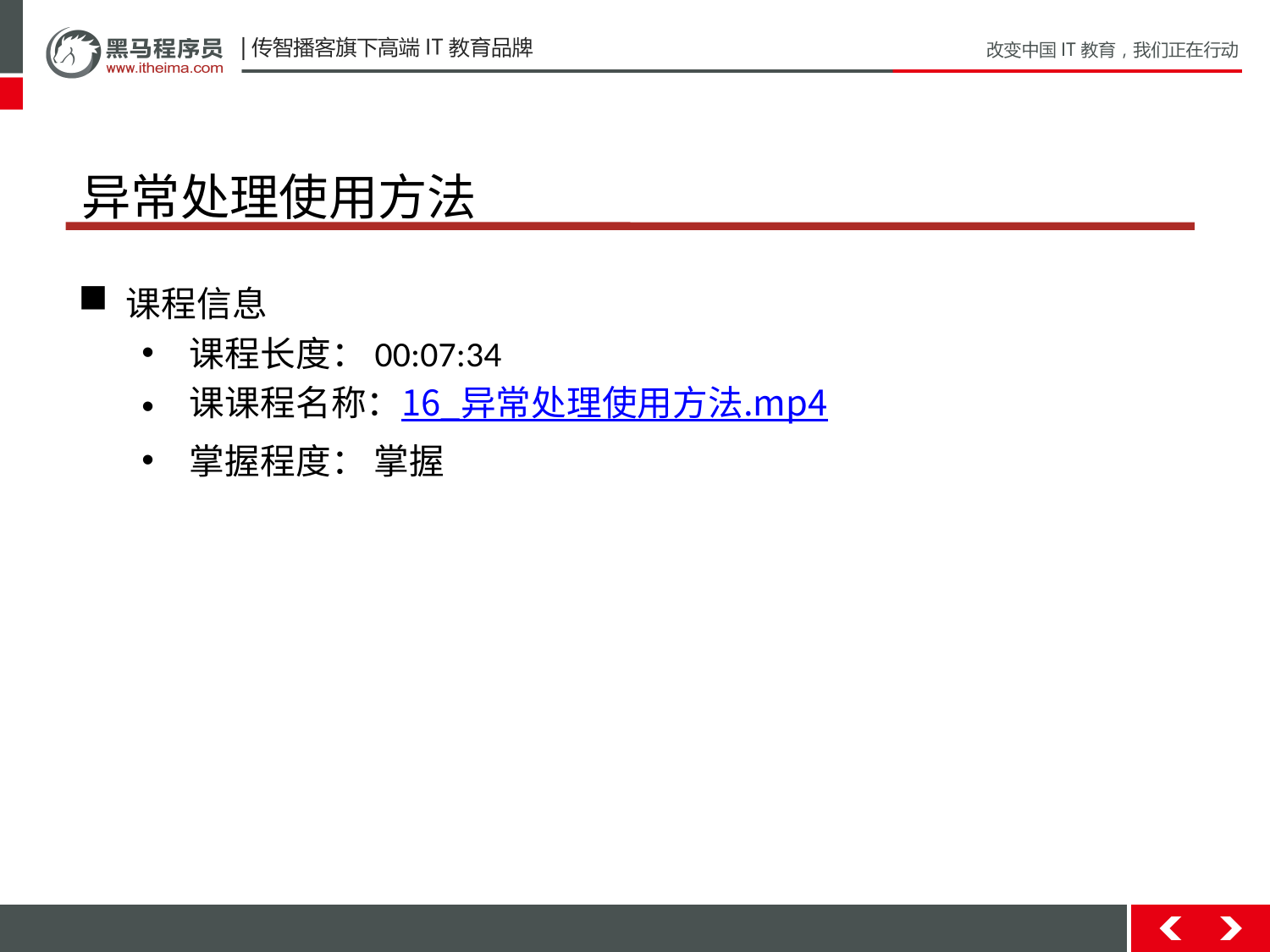

# 异常处理使用方法

课程信息
课程长度：00:07:34
课课程名称：16_异常处理使用方法.mp4
掌握程度： 掌握